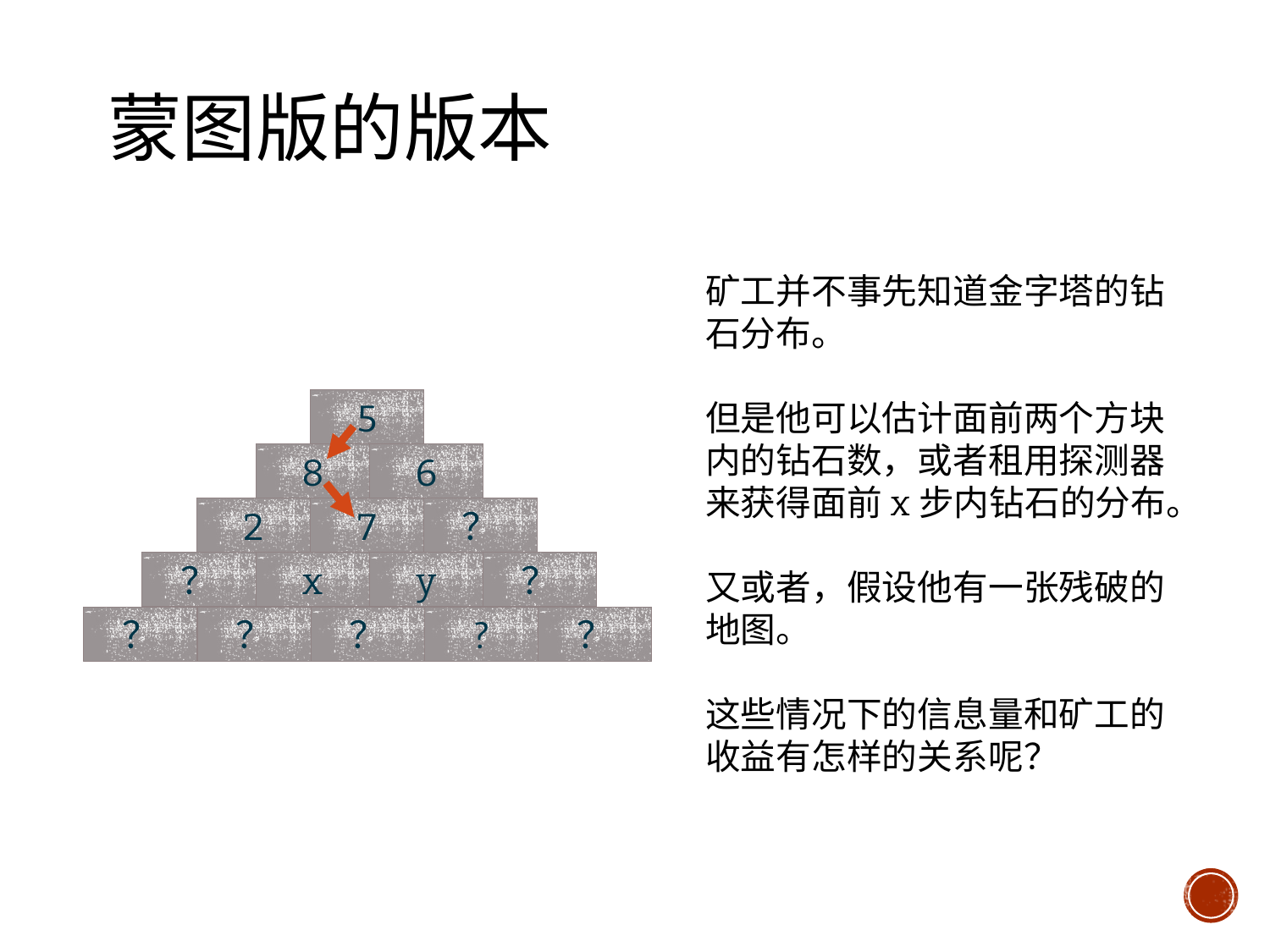

# 蒙图版的版本
矿工并不事先知道金字塔的钻石分布。

但是他可以估计面前两个方块内的钻石数，或者租用探测器来获得面前x步内钻石的分布。

又或者，假设他有一张残破的地图。

这些情况下的信息量和矿工的收益有怎样的关系呢？
5
8
6
2
7
？
？
x
y
？
？
？
？
?
？